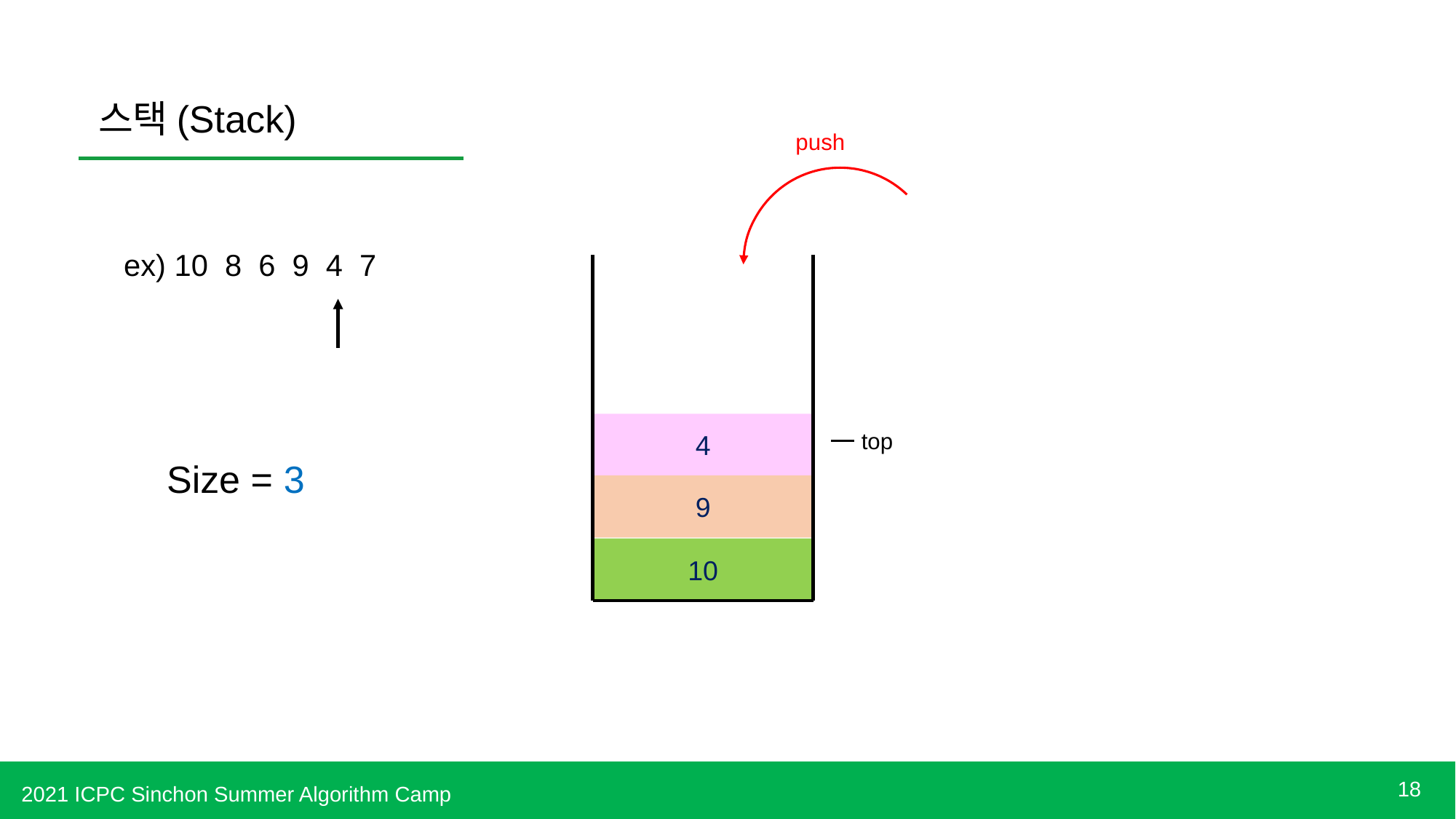

스택(Stack)
push

ex) 10  8  6  9  4  7
4
top
Size = 3
9
10

18
2021 ICPC Sinchon Summer Algorithm Camp